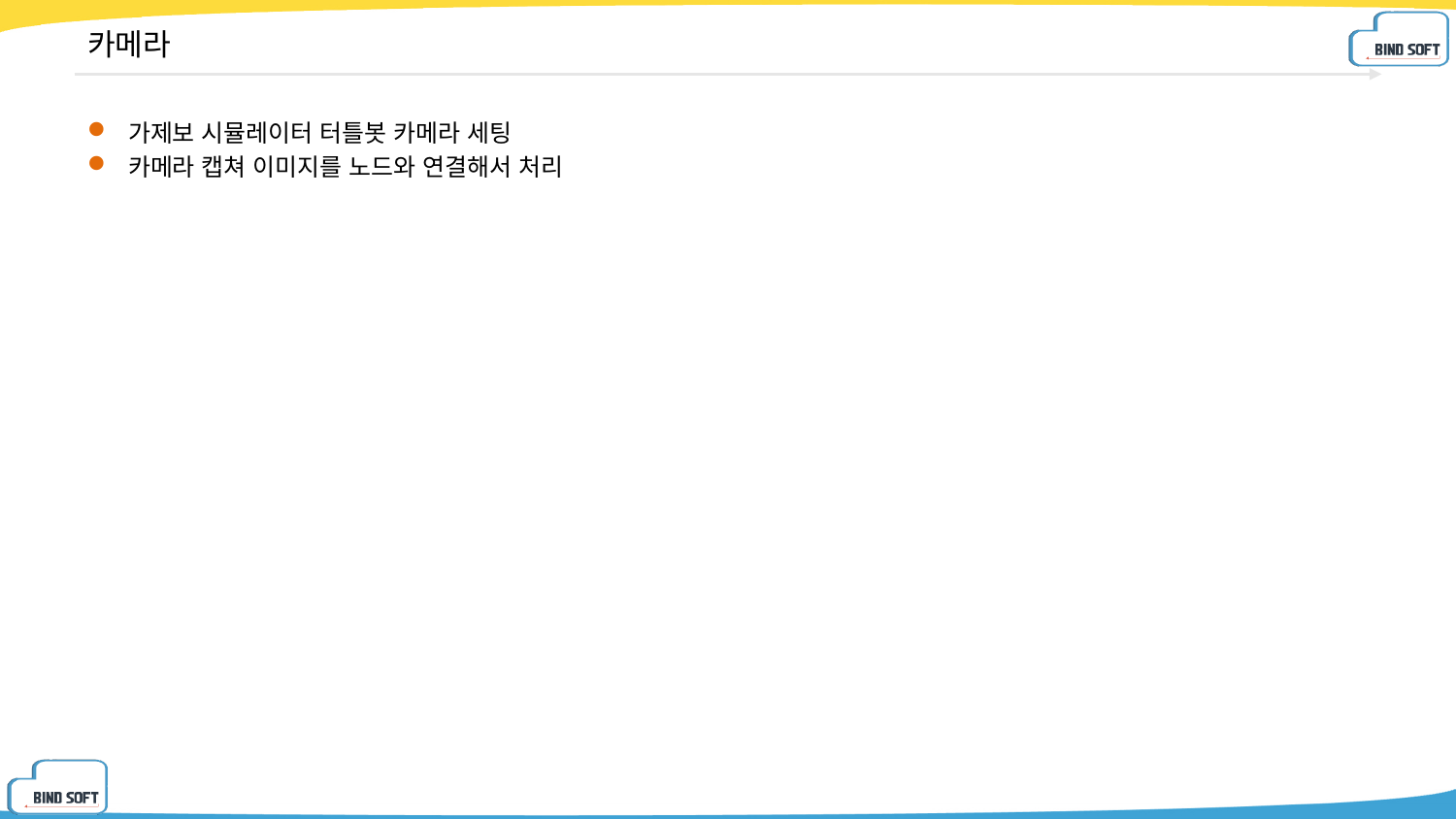

# 카메라
가제보 시뮬레이터 터틀봇 카메라 세팅
카메라 캡쳐 이미지를 노드와 연결해서 처리